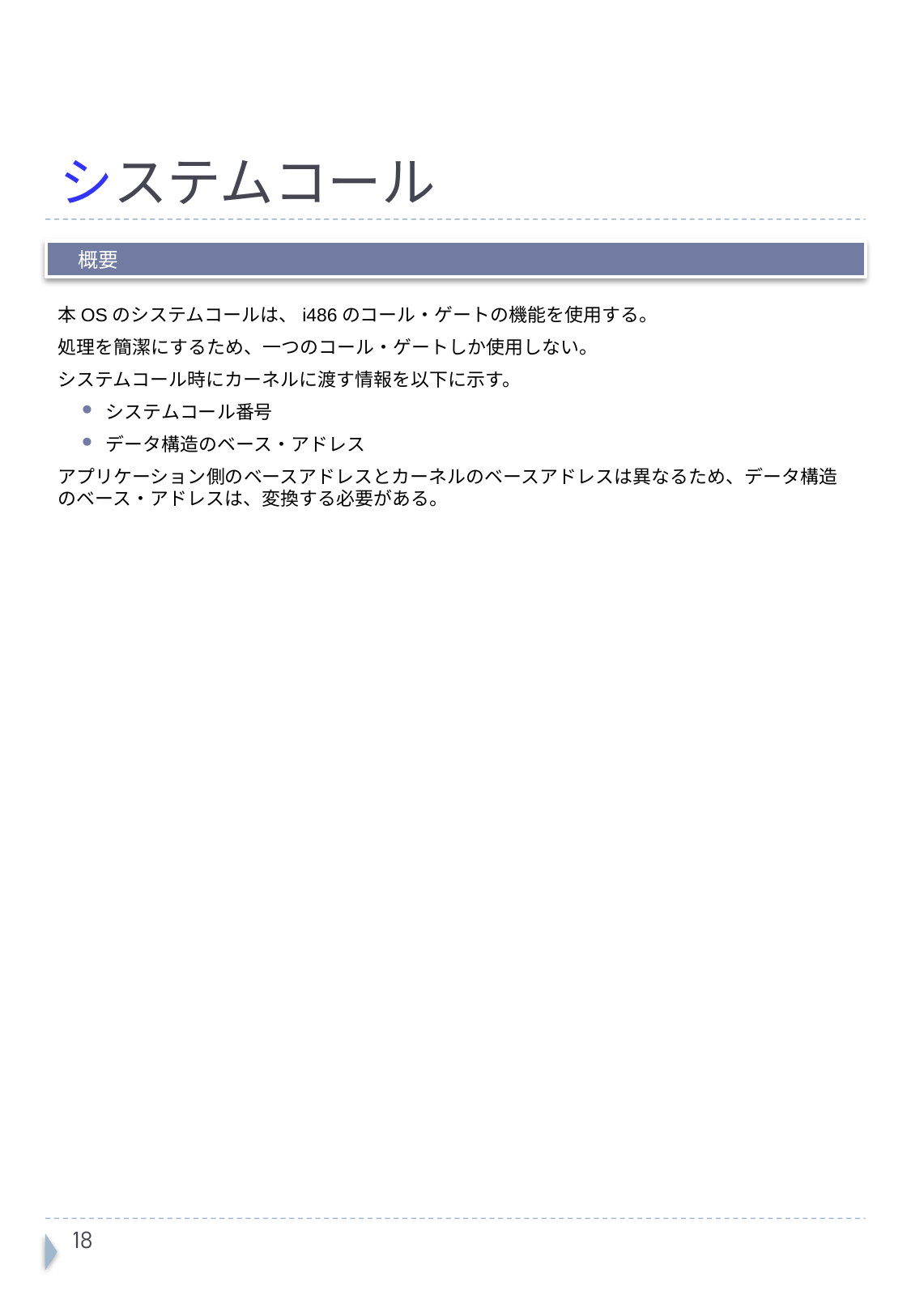

# システムコール
　概要
本OSのシステムコールは、i486のコール・ゲートの機能を使用する。
処理を簡潔にするため、一つのコール・ゲートしか使用しない。
システムコール時にカーネルに渡す情報を以下に示す。
システムコール番号
データ構造のベース・アドレス
アプリケーション側のベースアドレスとカーネルのベースアドレスは異なるため、データ構造のベース・アドレスは、変換する必要がある。
18